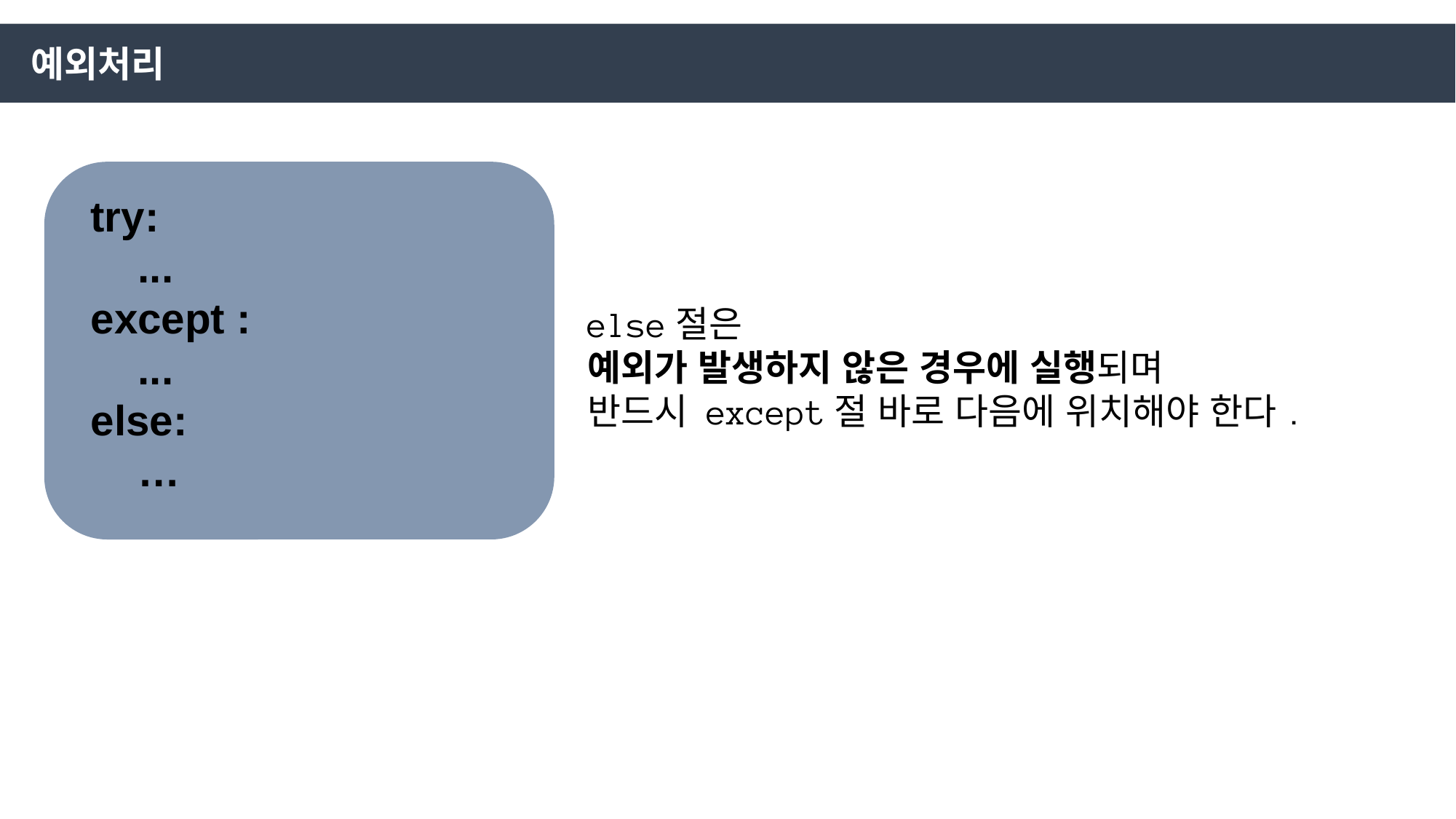

예외처리

try:
    ...
except :
    ...
else:
    …
else절은
예외가 발생하지 않은 경우에 실행되며
반드시 except절 바로 다음에 위치해야 한다.